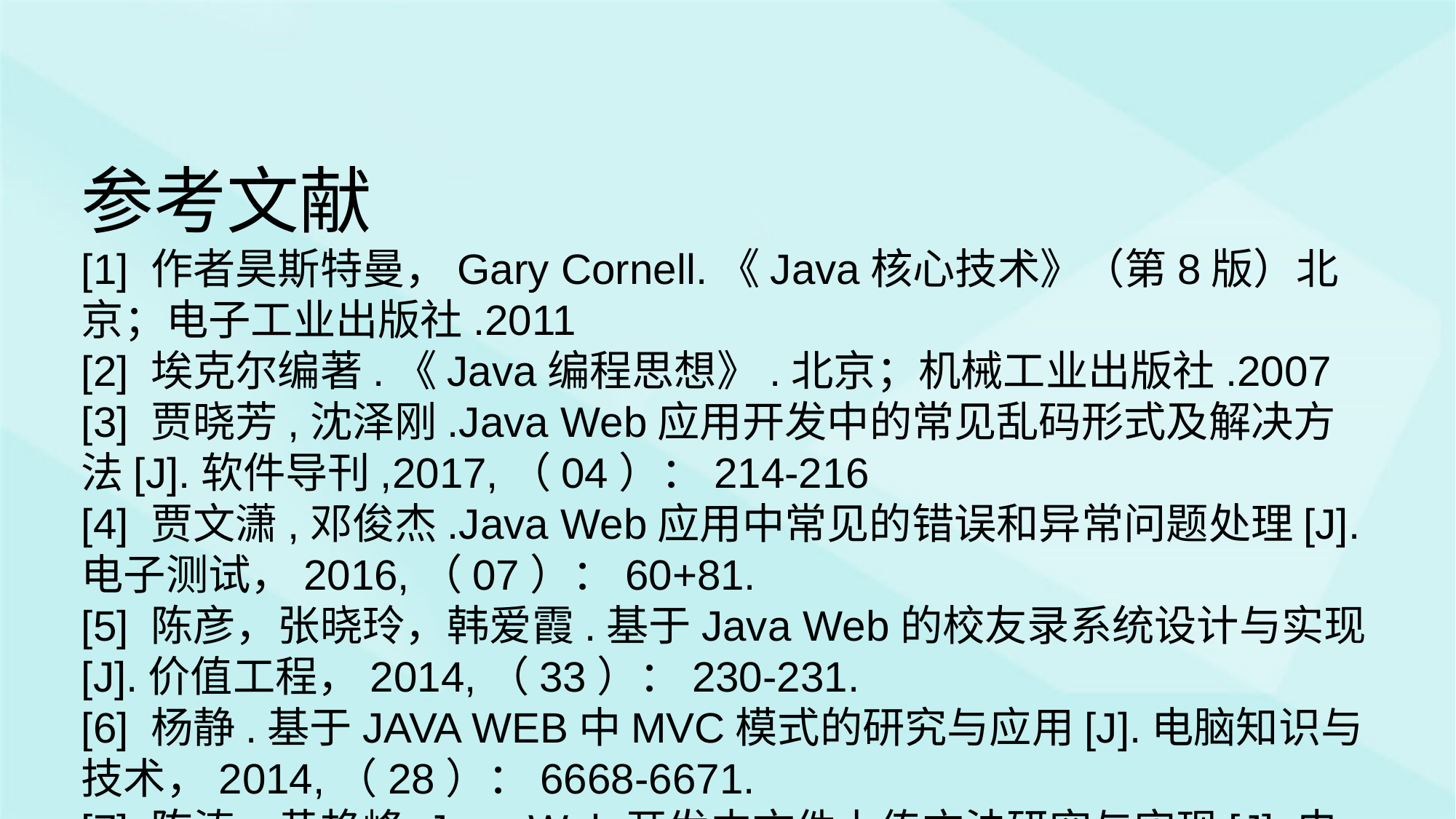

参考文献
[1] 作者昊斯特曼，Gary Cornell.《Java核心技术》（第8版）北京；电子工业出版社.2011
[2] 埃克尔编著.《Java编程思想》.北京；机械工业出版社.2007
[3] 贾晓芳,沈泽刚.Java Web应用开发中的常见乱码形式及解决方法[J].软件导刊,2017,（04）：214-216
[4] 贾文潇,邓俊杰.Java Web应用中常见的错误和异常问题处理[J]. 电子测试，2016,（07）：60+81.
[5] 陈彦，张晓玲，韩爱霞.基于Java Web的校友录系统设计与实现[J].价值工程，2014,（33）：230-231.
[6] 杨静.基于JAVA WEB中MVC模式的研究与应用[J].电脑知识与技术，2014,（28）：6668-6671.
[7] 陈涛，黄艳峰.Java Web开发中文件上传方法研究与实现[J].电脑知识与技术，2016,（11）：48-49+52.